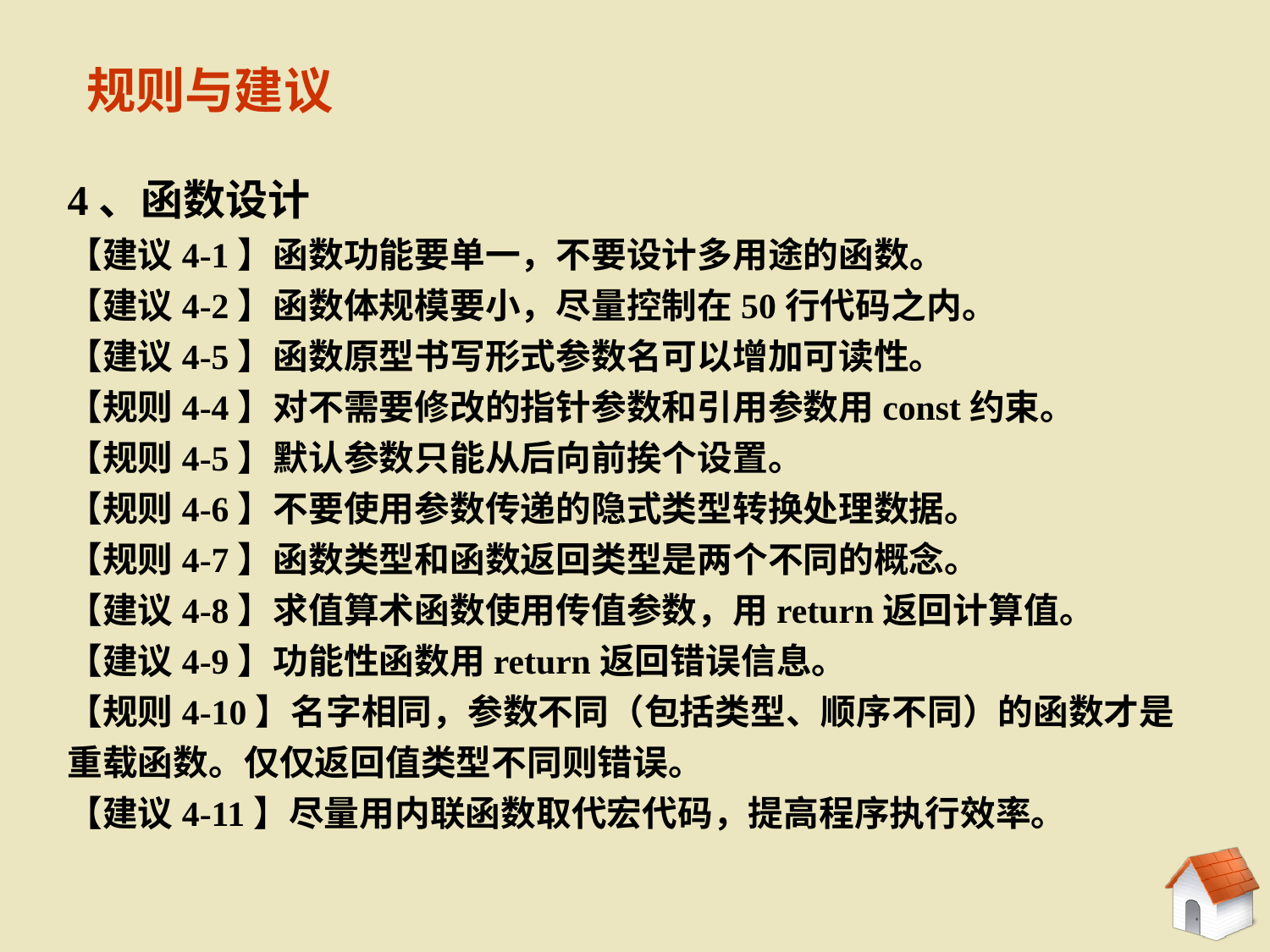

规则与建议
4、函数设计
【建议4-1】函数功能要单一，不要设计多用途的函数。
【建议4-2】函数体规模要小，尽量控制在50行代码之内。
【建议4-5】函数原型书写形式参数名可以增加可读性。
【规则4-4】对不需要修改的指针参数和引用参数用const约束。
【规则4-5】默认参数只能从后向前挨个设置。
【规则4-6】不要使用参数传递的隐式类型转换处理数据。
【规则4-7】函数类型和函数返回类型是两个不同的概念。
【建议4-8】求值算术函数使用传值参数，用return返回计算值。
【建议4-9】功能性函数用return返回错误信息。
【规则4-10】名字相同，参数不同（包括类型、顺序不同）的函数才是重载函数。仅仅返回值类型不同则错误。
【建议4-11】尽量用内联函数取代宏代码，提高程序执行效率。